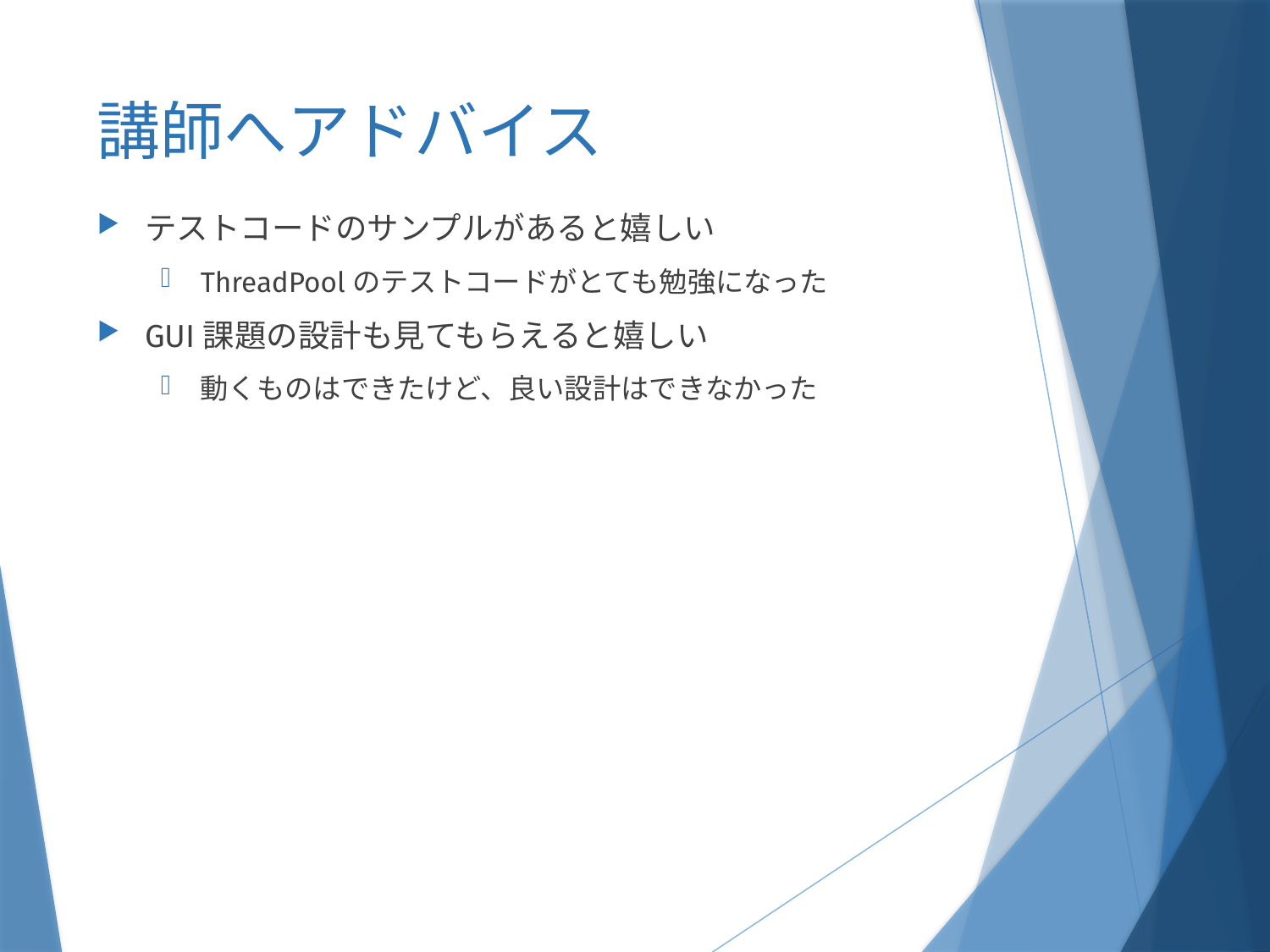

# 講師へアドバイス
テストコードのサンプルがあると嬉しい
ThreadPoolのテストコードがとても勉強になった
GUI課題の設計も見てもらえると嬉しい
動くものはできたけど、良い設計はできなかった